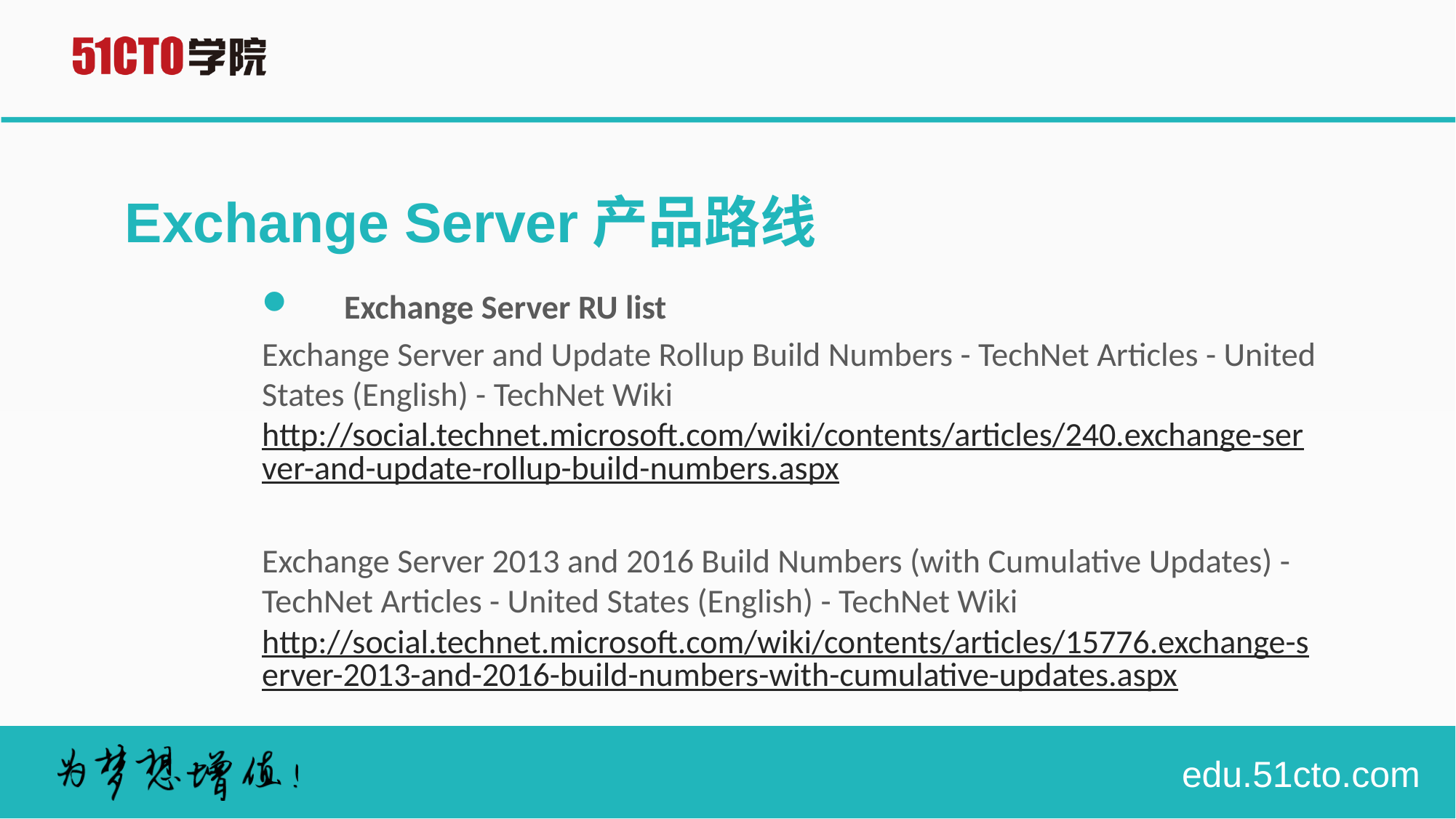

# Exchange Server产品路线
Exchange Server RU list
Exchange Server and Update Rollup Build Numbers - TechNet Articles - United States (English) - TechNet Wiki  http://social.technet.microsoft.com/wiki/contents/articles/240.exchange-server-and-update-rollup-build-numbers.aspx

Exchange Server 2013 and 2016 Build Numbers (with Cumulative Updates) - TechNet Articles - United States (English) - TechNet Wiki  http://social.technet.microsoft.com/wiki/contents/articles/15776.exchange-server-2013-and-2016-build-numbers-with-cumulative-updates.aspx